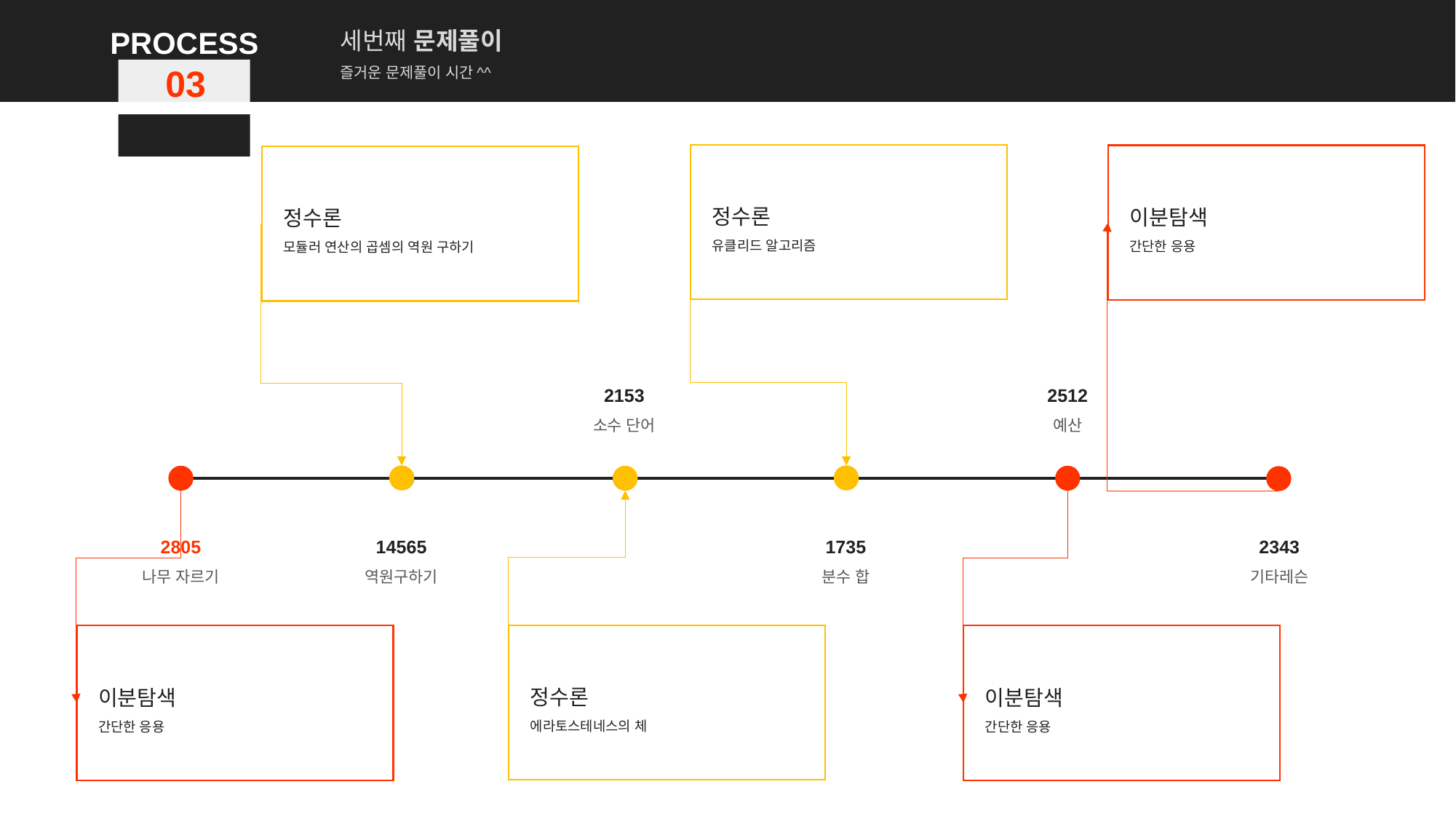

PROCESS
세번째 문제풀이
즐거운 문제풀이 시간^^
03

정수론
유클리드 알고리즘
이분탐색
간단한 응용
정수론
모듈러 연산의 곱셈의 역원 구하기
2153
소수 단어
2512
예산

14565
역원구하기
1735
분수 합
2343
기타레슨
2805
나무 자르기
정수론
에라토스테네스의 체
이분탐색
간단한 응용
이분탐색
간단한 응용